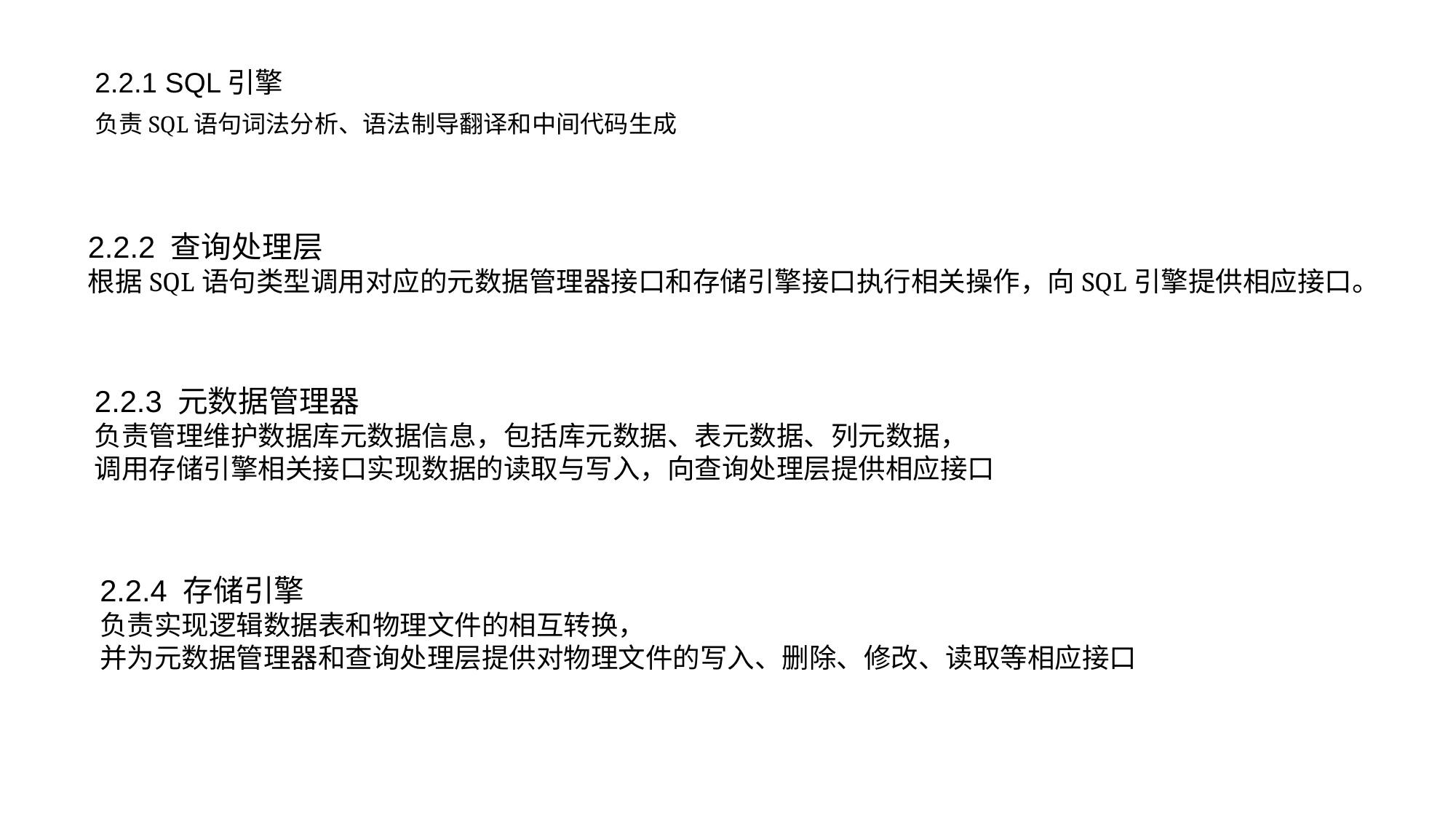

2.2.1 SQL引擎
负责SQL语句词法分析、语法制导翻译和中间代码生成
2.2.2 查询处理层
根据SQL语句类型调用对应的元数据管理器接口和存储引擎接口执行相关操作，向SQL引擎提供相应接口。

2.2.3 元数据管理器
负责管理维护数据库元数据信息，包括库元数据、表元数据、列元数据，
调用存储引擎相关接口实现数据的读取与写入，向查询处理层提供相应接口
2.2.4 存储引擎
负责实现逻辑数据表和物理文件的相互转换，
并为元数据管理器和查询处理层提供对物理文件的写入、删除、修改、读取等相应接口